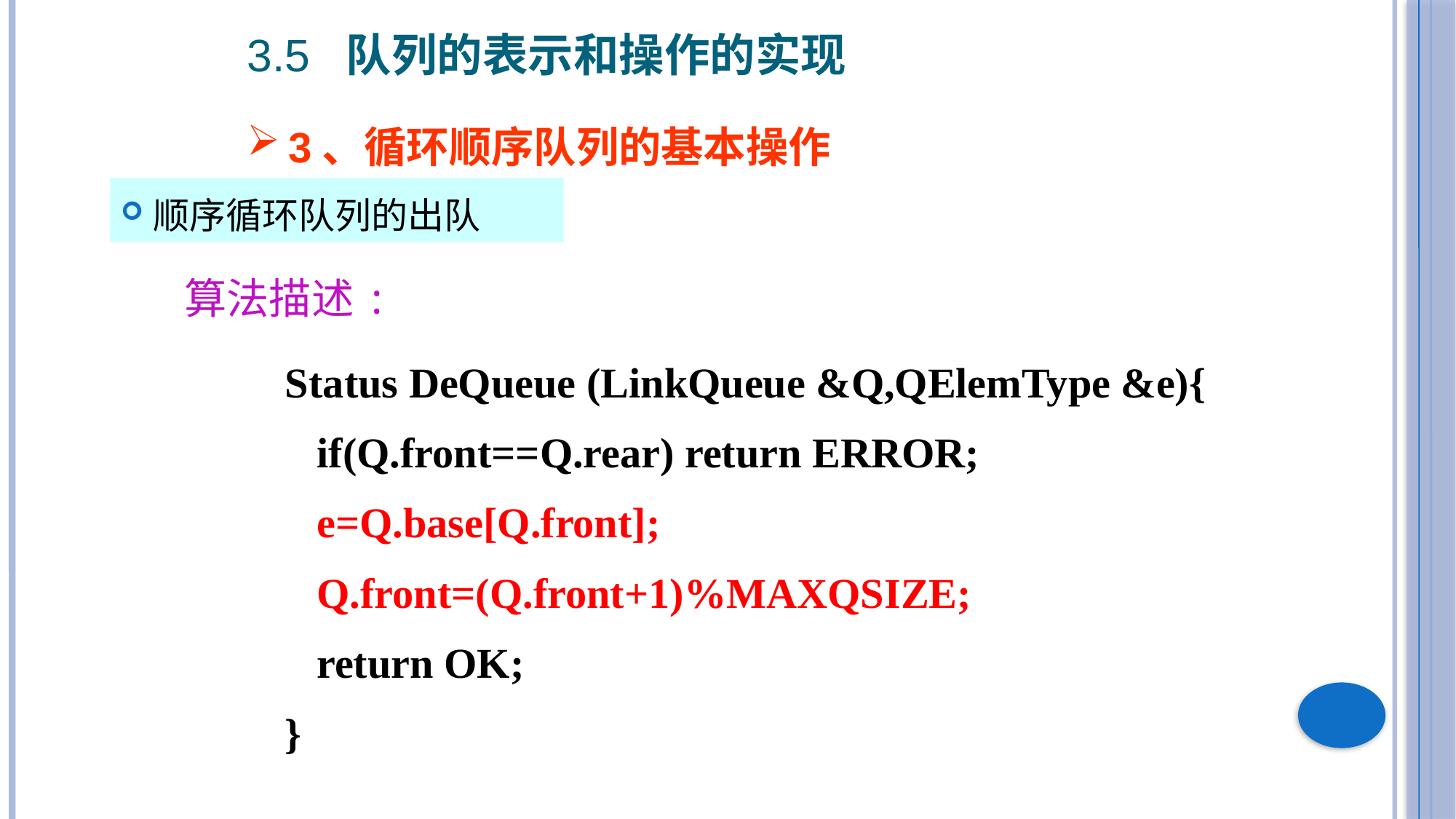

3.5  队列的表示和操作的实现
3、循环顺序队列的基本操作

顺序循环队列的出队
算法描述:
# Status DeQueue (LinkQueue &Q,QElemType &e){
   if(Q.front==Q.rear) return ERROR;
   e=Q.base[Q.front];
   Q.front=(Q.front+1)%MAXQSIZE;
   return OK;
}